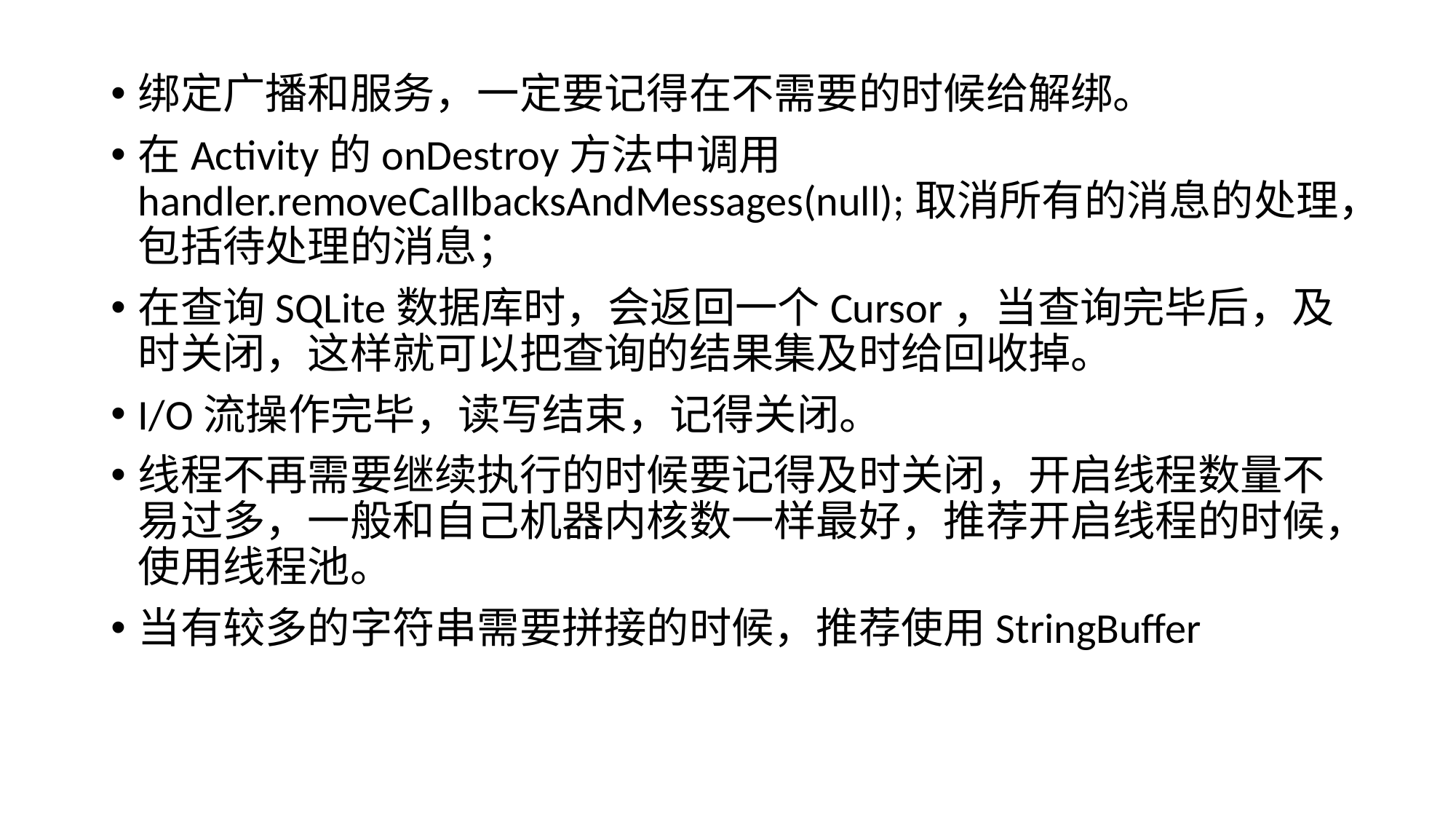

绑定广播和服务，一定要记得在不需要的时候给解绑。
在Activity的onDestroy方法中调用handler.removeCallbacksAndMessages(null);取消所有的消息的处理，包括待处理的消息；
在查询SQLite数据库时，会返回一个Cursor，当查询完毕后，及时关闭，这样就可以把查询的结果集及时给回收掉。
I/O流操作完毕，读写结束，记得关闭。
线程不再需要继续执行的时候要记得及时关闭，开启线程数量不易过多，一般和自己机器内核数一样最好，推荐开启线程的时候，使用线程池。
当有较多的字符串需要拼接的时候，推荐使用StringBuffer